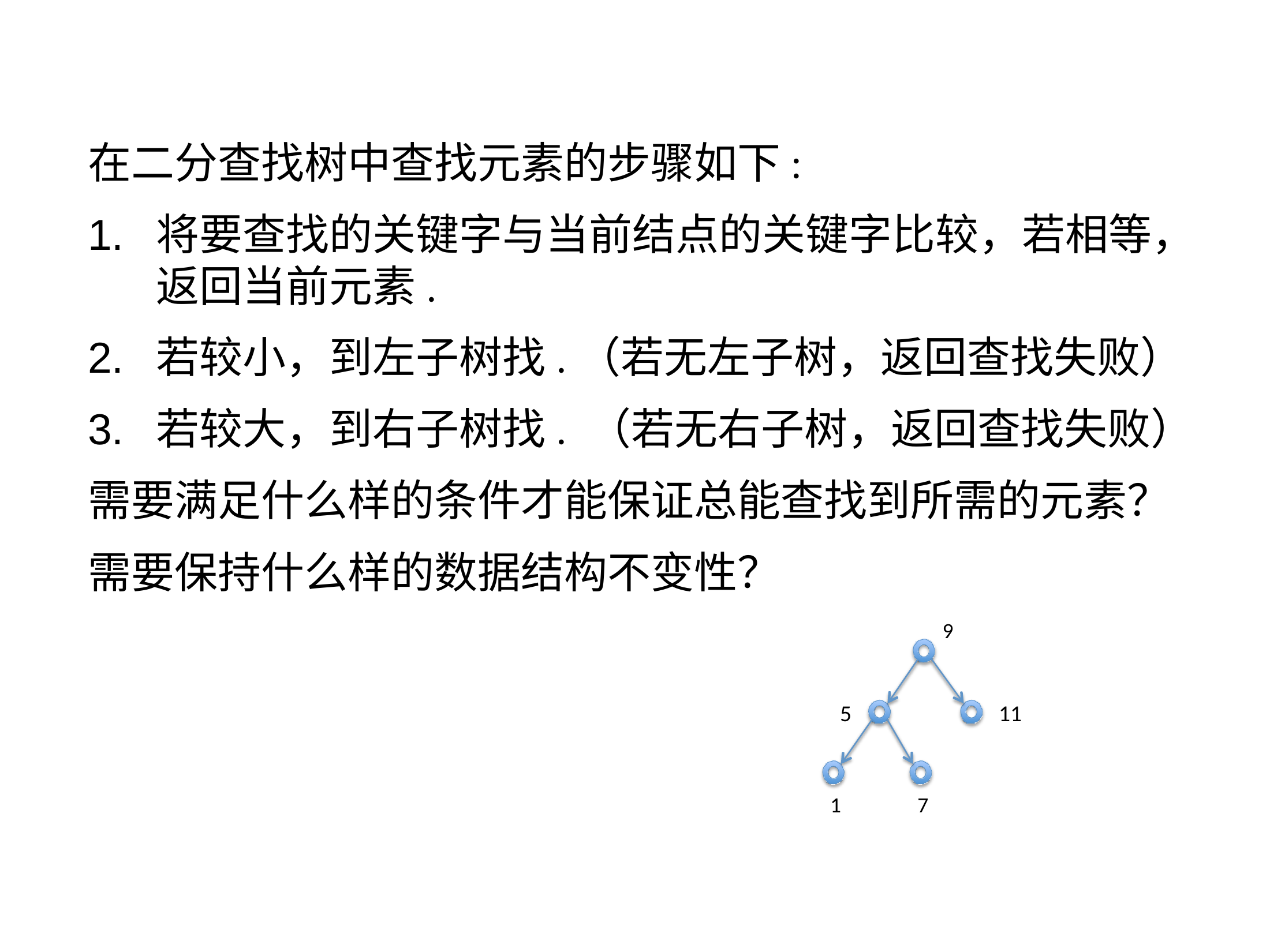

在二分查找树中查找元素的步骤如下:
将要查找的关键字与当前结点的关键字比较，若相等，返回当前元素.
若较小，到左子树找.（若无左子树，返回查找失败）
若较大，到右子树找. （若无右子树，返回查找失败）
需要满足什么样的条件才能保证总能查找到所需的元素？
需要保持什么样的数据结构不变性？

9

5
11

1	7